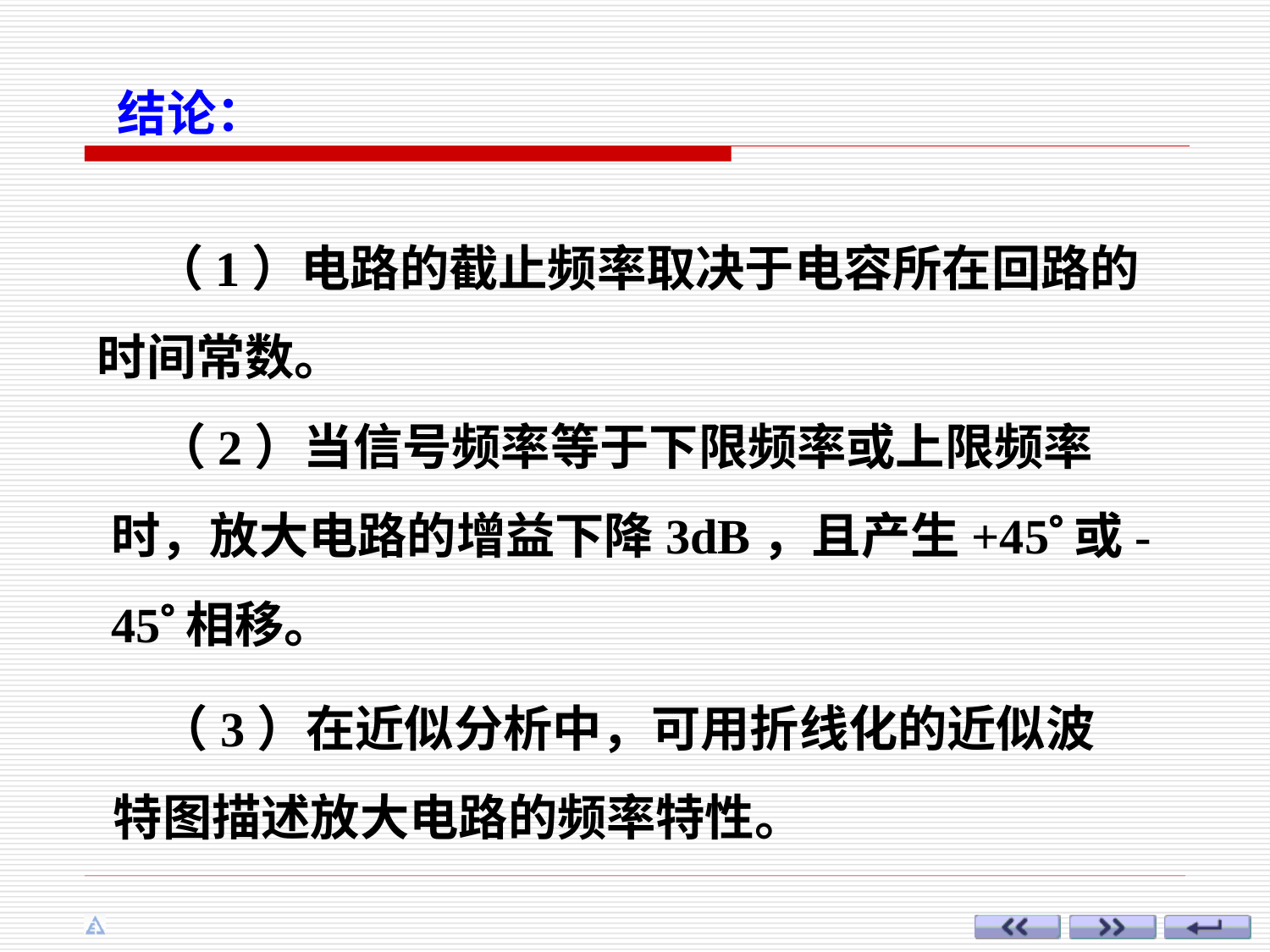

结论：
    （1）电路的截止频率取决于电容所在回路的时间常数。
   （2）当信号频率等于下限频率或上限频率时，放大电路的增益下降3dB，且产生+45°或-45°相移。
   （3）在近似分析中，可用折线化的近似波特图描述放大电路的频率特性。